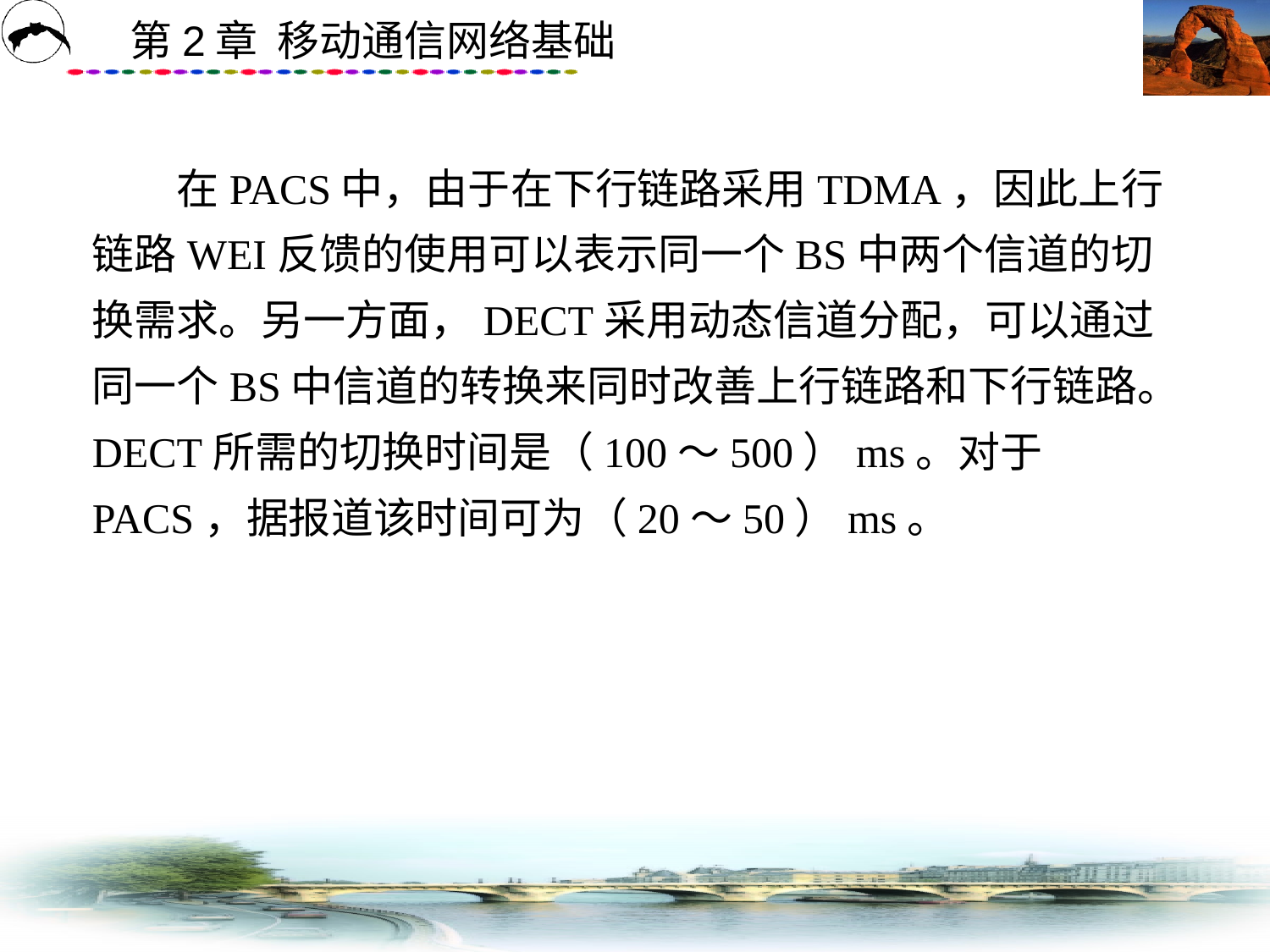

# 在PACS中，由于在下行链路采用TDMA，因此上行链路WEI反馈的使用可以表示同一个BS中两个信道的切换需求。另一方面，DECT采用动态信道分配，可以通过同一个BS中信道的转换来同时改善上行链路和下行链路。DECT所需的切换时间是（100～500）ms。对于PACS，据报道该时间可为（20～50）ms。